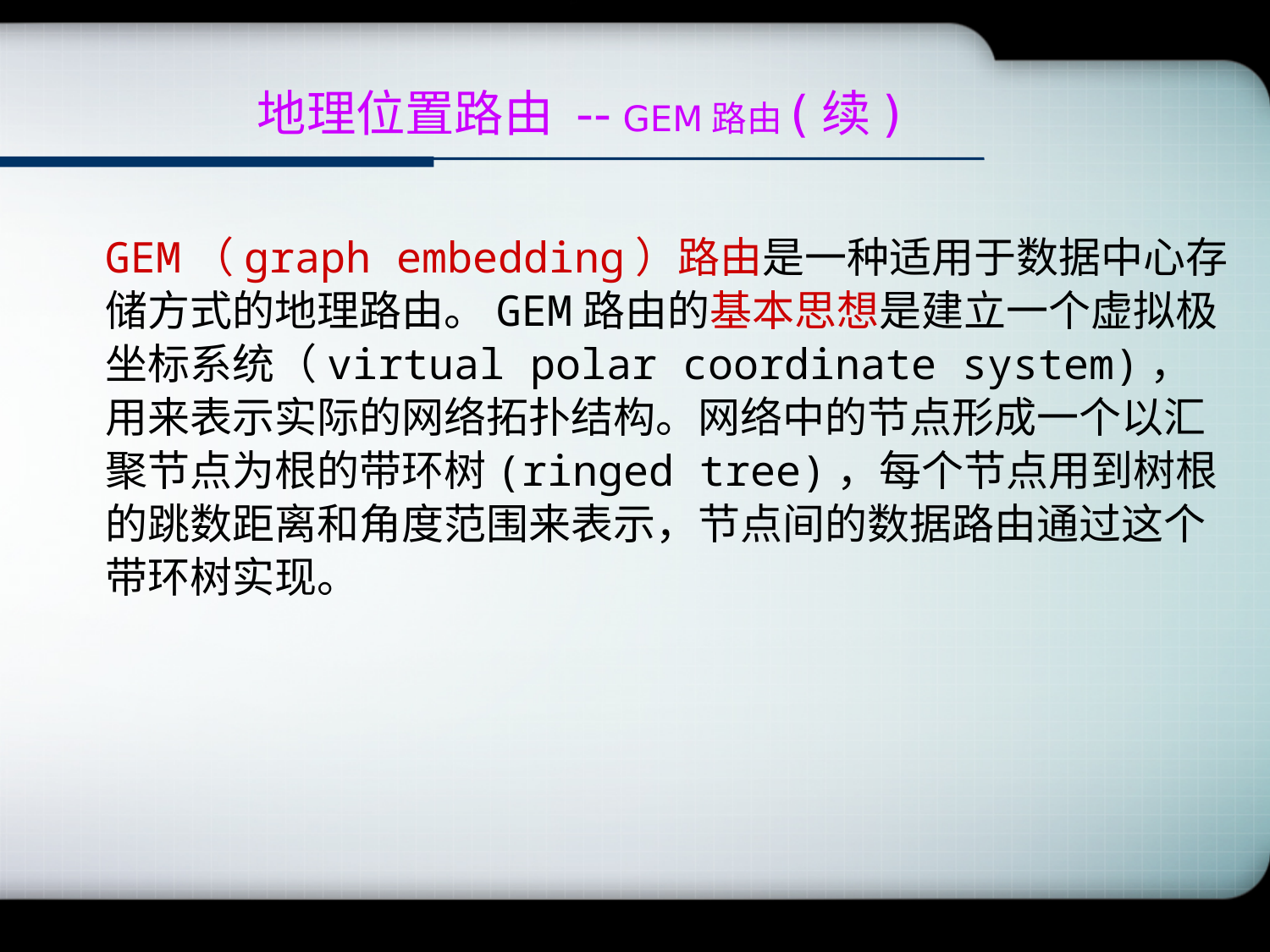

地理位置路由 -- GEM路由(续)
	GEM（graph embedding）路由是一种适用于数据中心存储方式的地理路由。GEM路由的基本思想是建立一个虚拟极坐标系统（virtual polar coordinate system)，用来表示实际的网络拓扑结构。网络中的节点形成一个以汇聚节点为根的带环树(ringed tree)，每个节点用到树根的跳数距离和角度范围来表示，节点间的数据路由通过这个带环树实现。